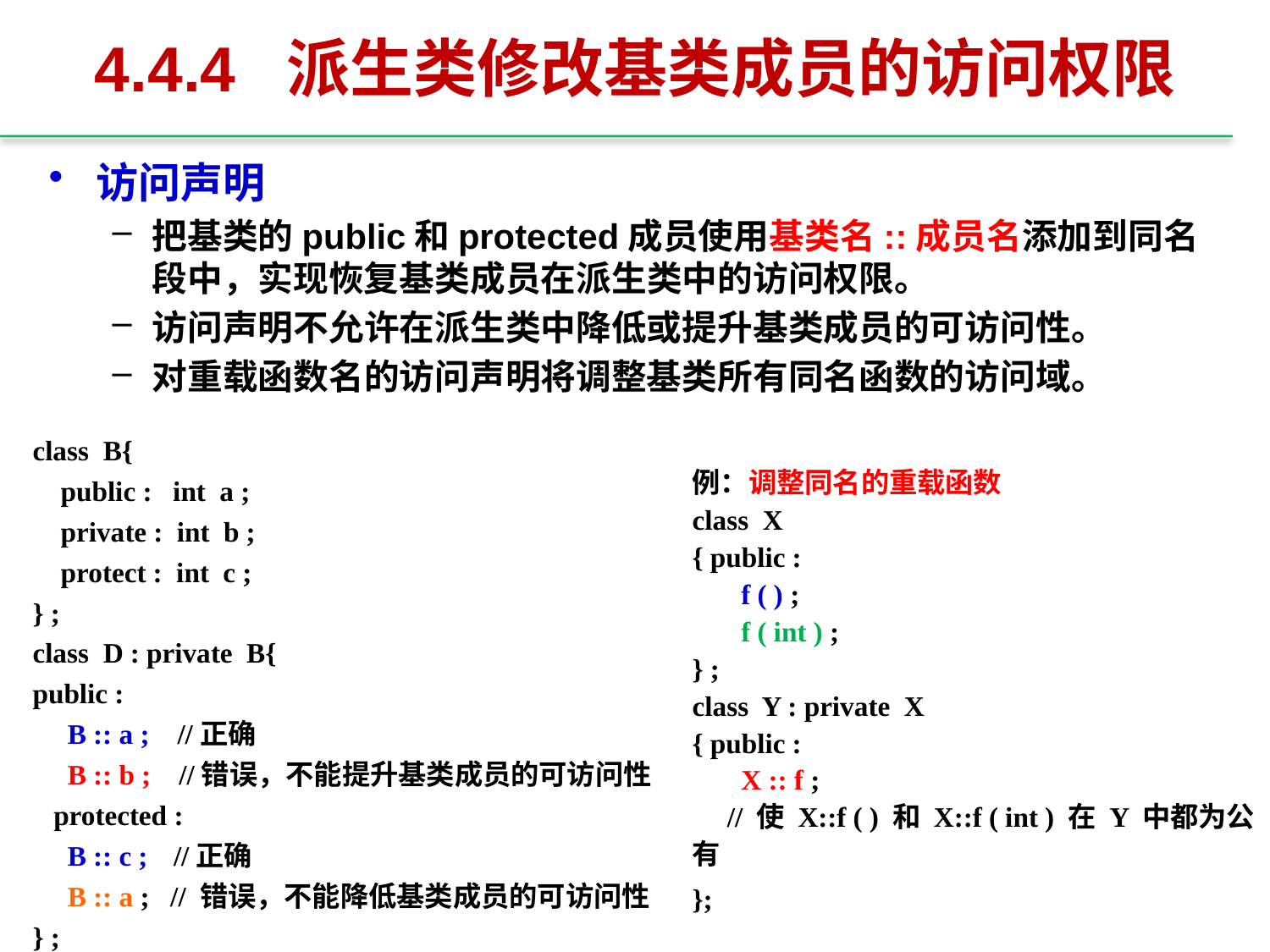

# 4.4.4  派生类修改基类成员的访问权限
访问声明
把基类的public和protected成员使用基类名::成员名添加到同名段中，实现恢复基类成员在派生类中的访问权限。
访问声明不允许在派生类中降低或提升基类成员的可访问性。
对重载函数名的访问声明将调整基类所有同名函数的访问域。
class  B{
    public :   int  a ;
    private :  int  b ;
    protect :  int  c ;
} ;
class  D : private  B{
public :
     B :: a ;    //正确
     B :: b ;    //错误，不能提升基类成员的可访问性
   protected :
     B :: c ; 	  //正确
     B :: a ;   // 错误，不能降低基类成员的可访问性
} ;
例：调整同名的重载函数
class  X
{ public :
       f ( ) ;
       f ( int ) ;
} ;
class  Y : private  X
{ public :
       X :: f ;
     // 使 X::f ( ) 和 X::f ( int ) 在 Y 中都为公有
};